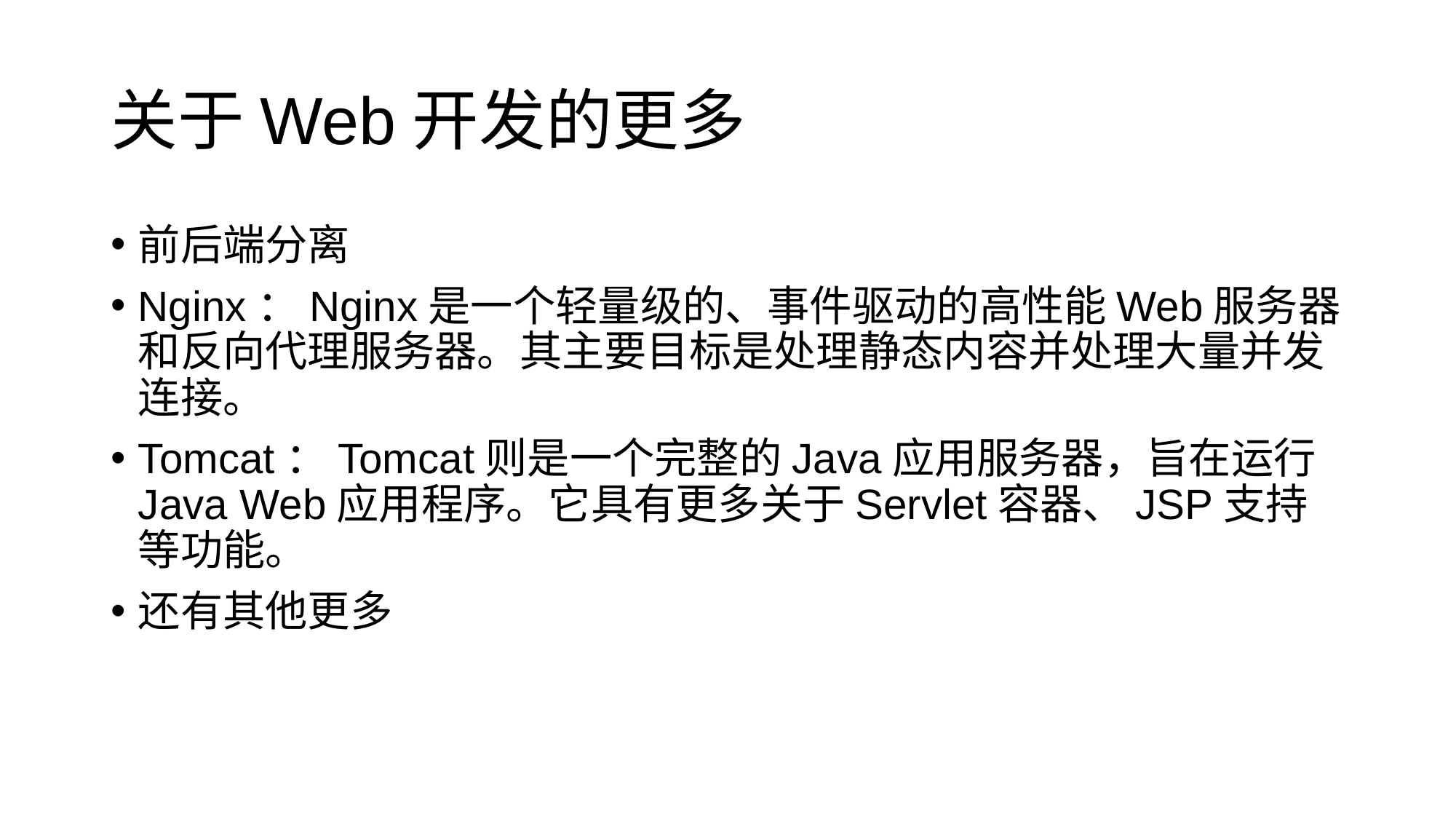

# 关于Web开发的更多
前后端分离
Nginx：Nginx是一个轻量级的、事件驱动的高性能Web服务器和反向代理服务器。其主要目标是处理静态内容并处理大量并发连接。
Tomcat：Tomcat则是一个完整的Java应用服务器，旨在运行Java Web应用程序。它具有更多关于Servlet容器、JSP支持等功能。
还有其他更多